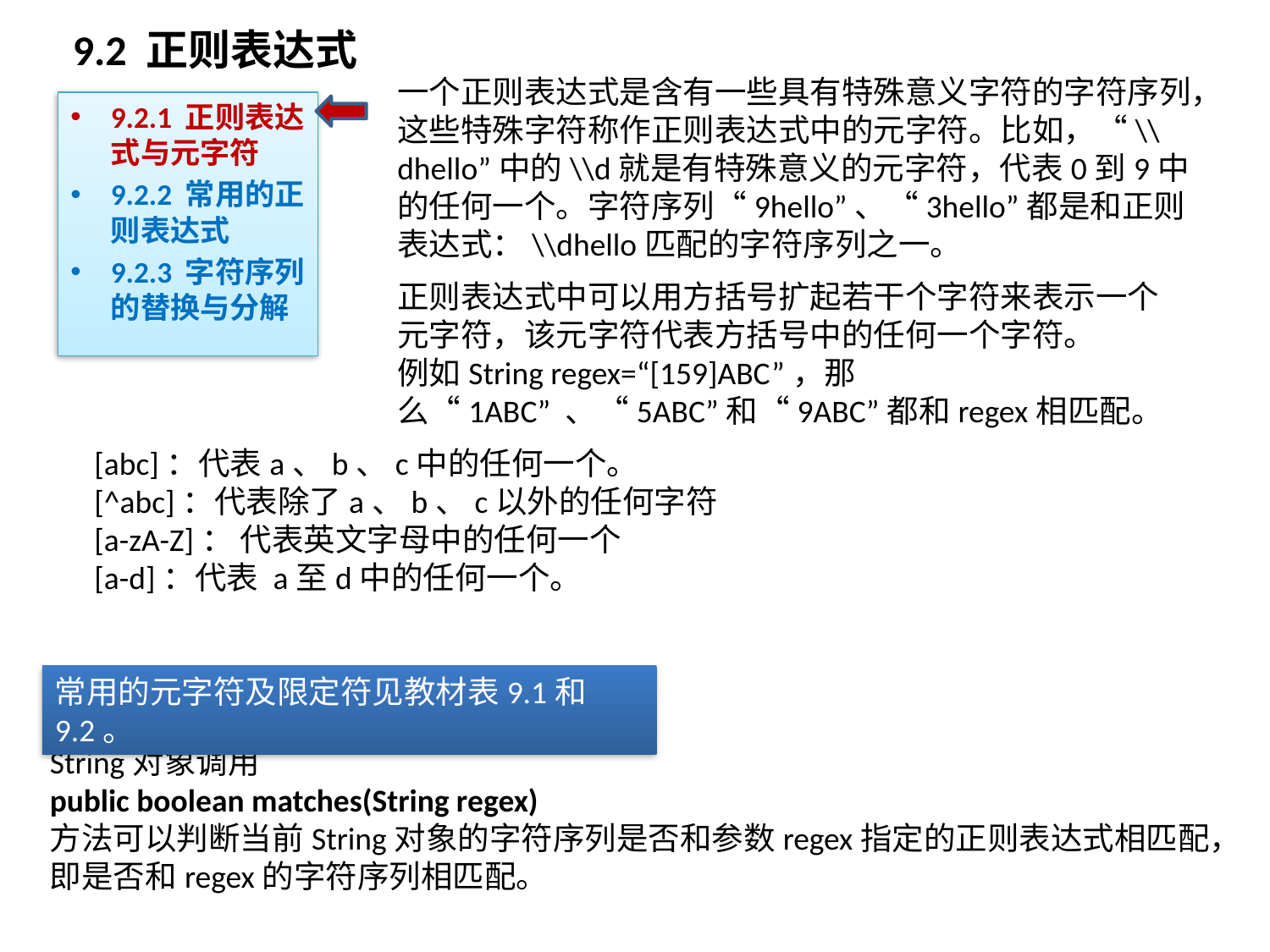

# 9.2 正则表达式
一个正则表达式是含有一些具有特殊意义字符的字符序列，这些特殊字符称作正则表达式中的元字符。比如，“\\dhello”中的\\d就是有特殊意义的元字符，代表0到9中的任何一个。字符序列“9hello”、“3hello”都是和正则表达式：\\dhello匹配的字符序列之一。
9.2.1 正则表达式与元字符
9.2.2 常用的正则表达式
9.2.3 字符序列的替换与分解

正则表达式中可以用方括号扩起若干个字符来表示一个元字符，该元字符代表方括号中的任何一个字符。
例如String regex=“[159]ABC”，那么“1ABC” 、“5ABC”和“9ABC”都和regex相匹配。
[abc]：代表a、b、c中的任何一个。
[^abc]：代表除了a、b、c以外的任何字符
[a-zA-Z]： 代表英文字母中的任何一个
[a-d]：代表 a至d中的任何一个。
常用的元字符及限定符见教材表9.1和9.2。
String对象调用
public boolean matches(String regex)
方法可以判断当前String对象的字符序列是否和参数regex指定的正则表达式相匹配，即是否和regex的字符序列相匹配。